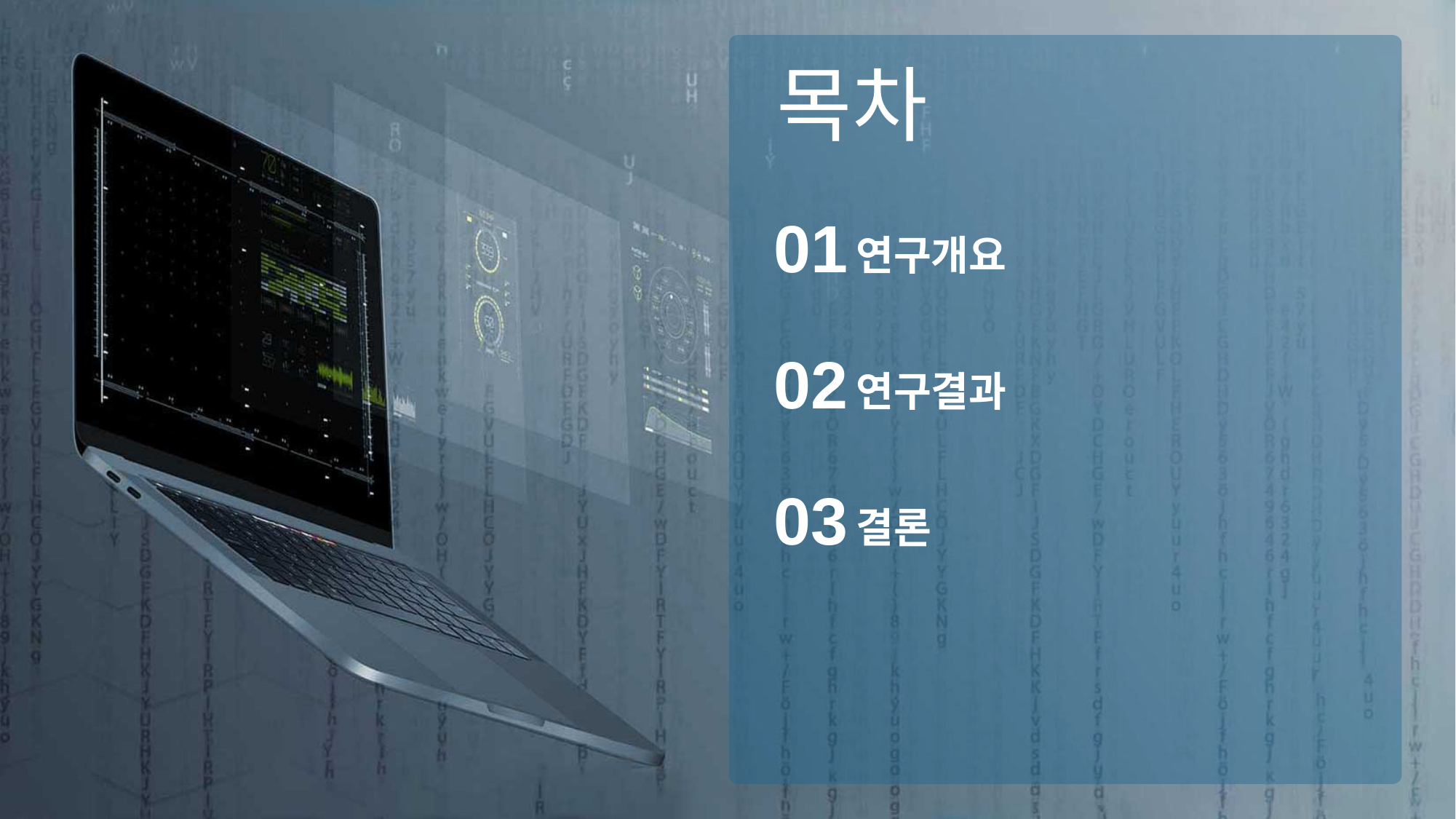

목차
01
연구개요
02
연구결과
03
결론